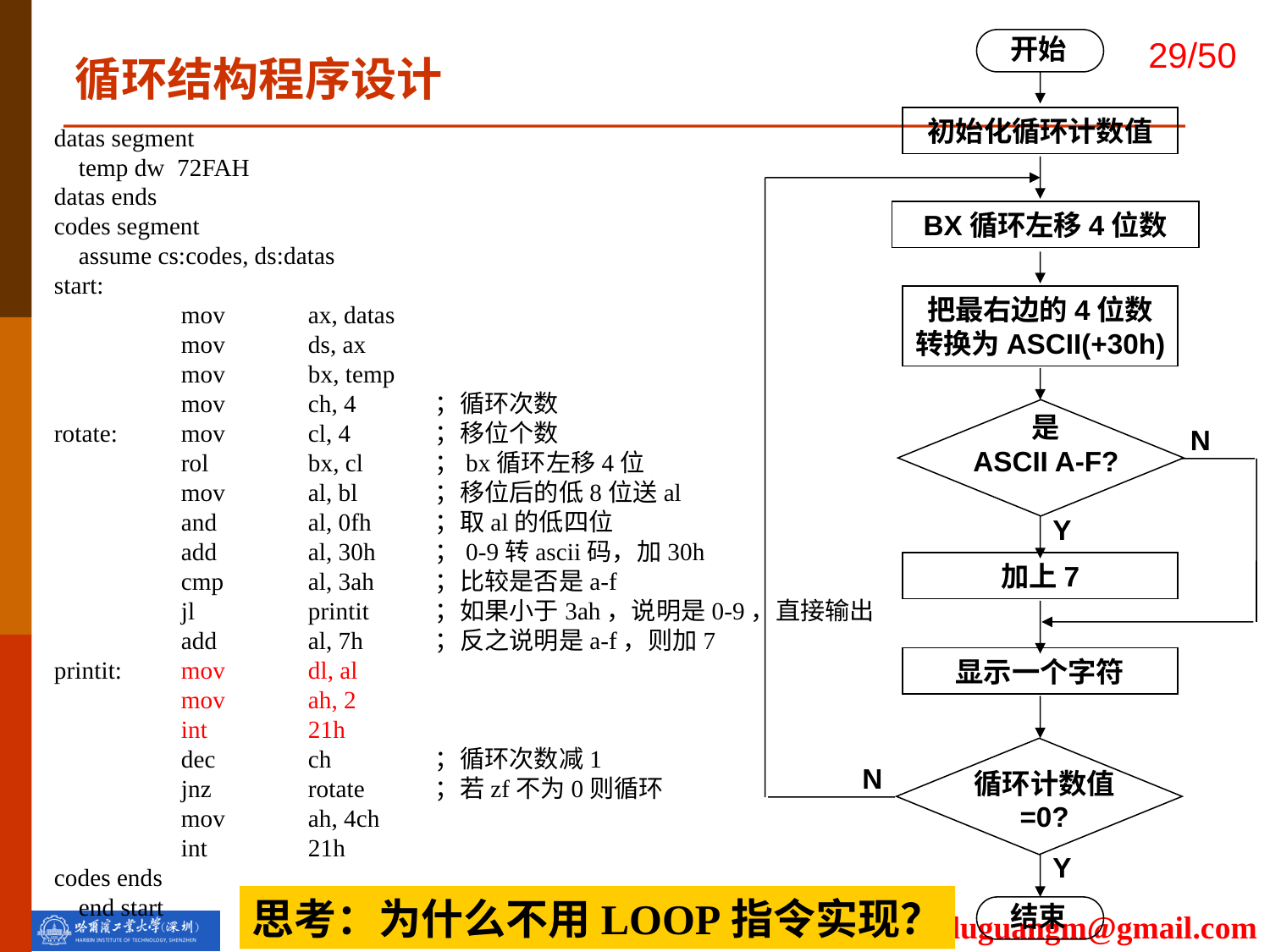

开始

初始化循环计数值

BX循环左移4位数

把最右边的4位数
转换为ASCII(+30h)

是
ASCII A-F?
N

Y

加上7

显示一个字符

N
循环计数值
=0?

Y

结束

循环结构程序设计
datas segment
    temp dw  72FAH
datas ends
codes segment
    assume cs:codes, ds:datas
start:
    	mov 	ax, datas
    	mov	ds, ax
    	mov	bx, temp
   	mov 	ch, 4	；循环次数
rotate: 	mov 	cl, 4	；移位个数
       	rol 	bx, cl	；bx循环左移4位
       	mov 	al, bl	；移位后的低8位送al
       	and 	al, 0fh 	；取al的低四位
 	add 	al, 30h	；0-9转ascii码，加30h
	cmp 	al, 3ah	；比较是否是a-f
       	jl  	printit	；如果小于3ah，说明是0-9，直接输出
       	add 	al, 7h	；反之说明是a-f，则加7
printit:     	mov 	dl, al
       	mov 	ah, 2
       	int 	21h
       	dec 	ch	；循环次数减1
       	jnz 	rotate	；若zf不为0则循环
	mov 	ah, 4ch
    	int 	21h
codes ends
    end start
思考：为什么不用LOOP指令实现？